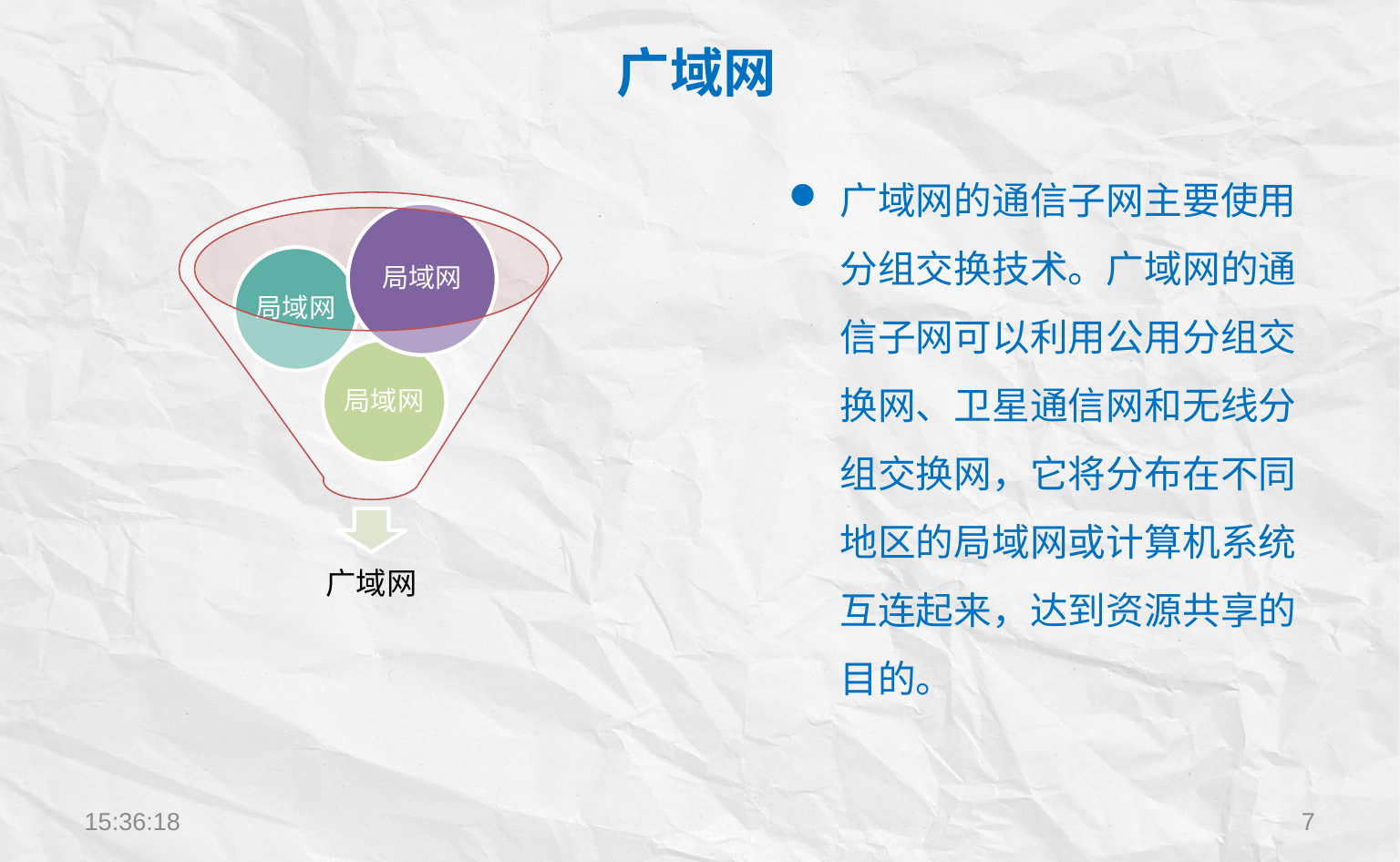

广域网
广域网的通信子网主要使用分组交换技术。广域网的通信子网可以利用公用分组交换网、卫星通信网和无线分组交换网，它将分布在不同地区的局域网或计算机系统互连起来，达到资源共享的目的。
广域网
局域网
局域网
局域网
15:36:18
 7